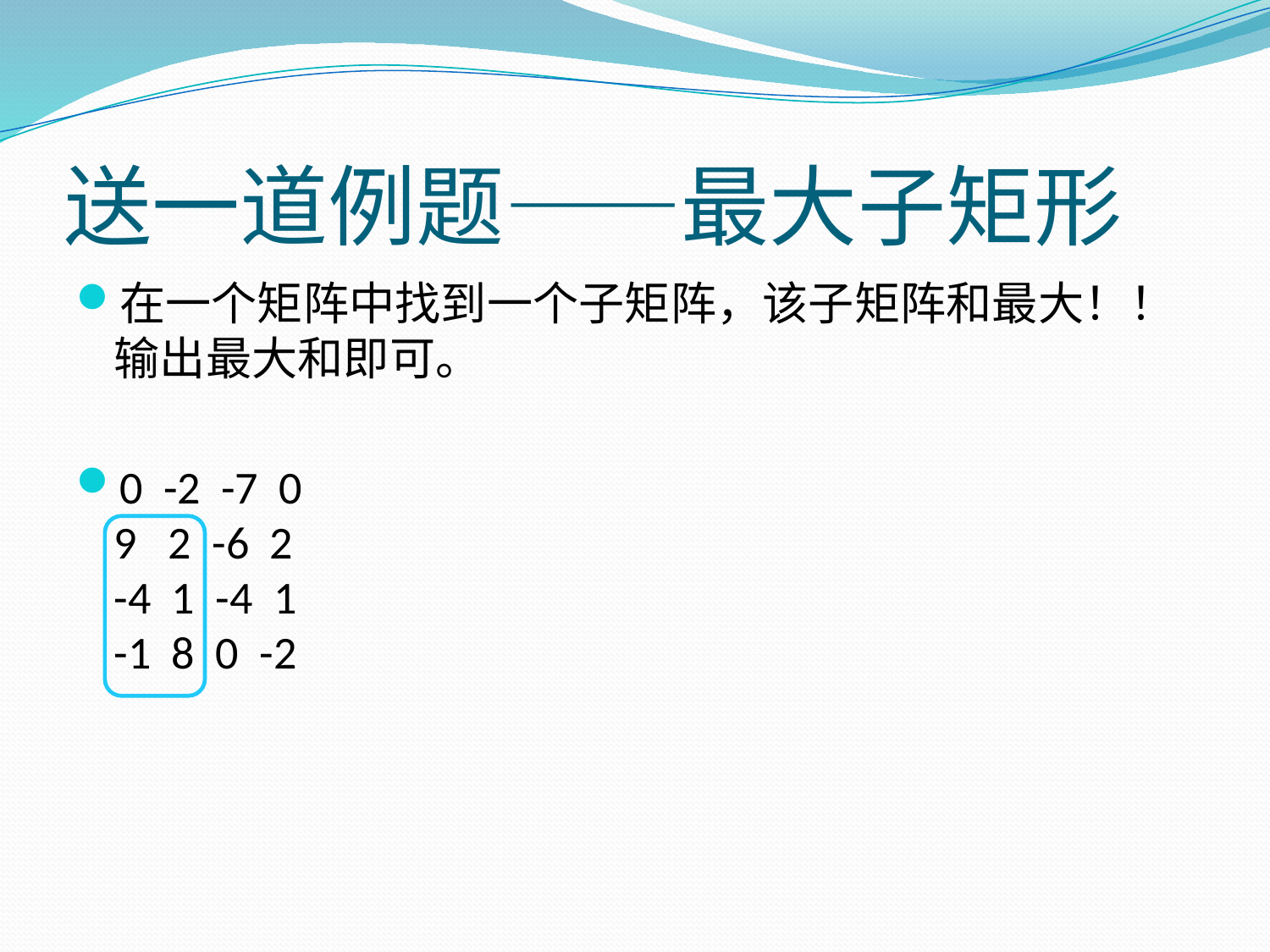

# 送一道例题——最大子矩形
在一个矩阵中找到一个子矩阵，该子矩阵和最大！！输出最大和即可。

0  -2  -7  0 
9   2  -6  2 
-4  1  -4  1 
-1  8  0  -2